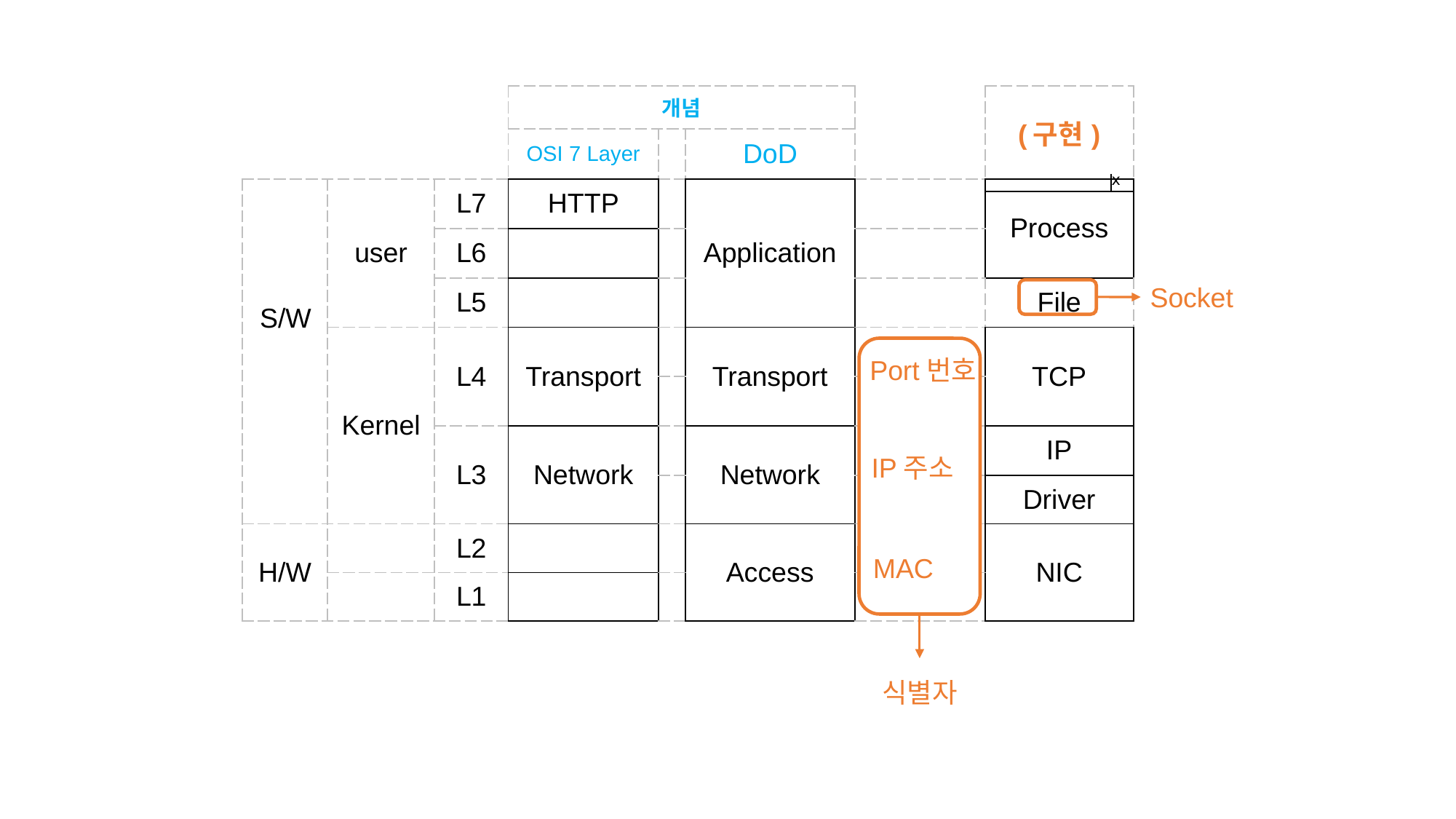

|  |  |  | 개념 |  |  |  | (구현) |
| --- | --- | --- | --- | --- | --- | --- | --- |
|  |  |  | OSI 7 Layer |  | DoD |  |  |
|  | user | L7 | HTTP |  | Application |  | Process |
|  |  | L6 |  |  |  |  |  |
|  |  | L5 |  |  |  |  | File |
|  | Kernel | L4 | Transport |  | Transport |  | TCP |
|  |  |  |  |  |  |  |  |
|  |  | L3 | Network |  | Network |  | IP |
|  |  |  |  |  |  |  | Driver |
| H/W |  | L2 |  |  | Access |  | NIC |
|  |  | L1 |  |  |  |  |  |
ⅹ
Socket

S/W

Port번호
IP주소
MAC
식별자